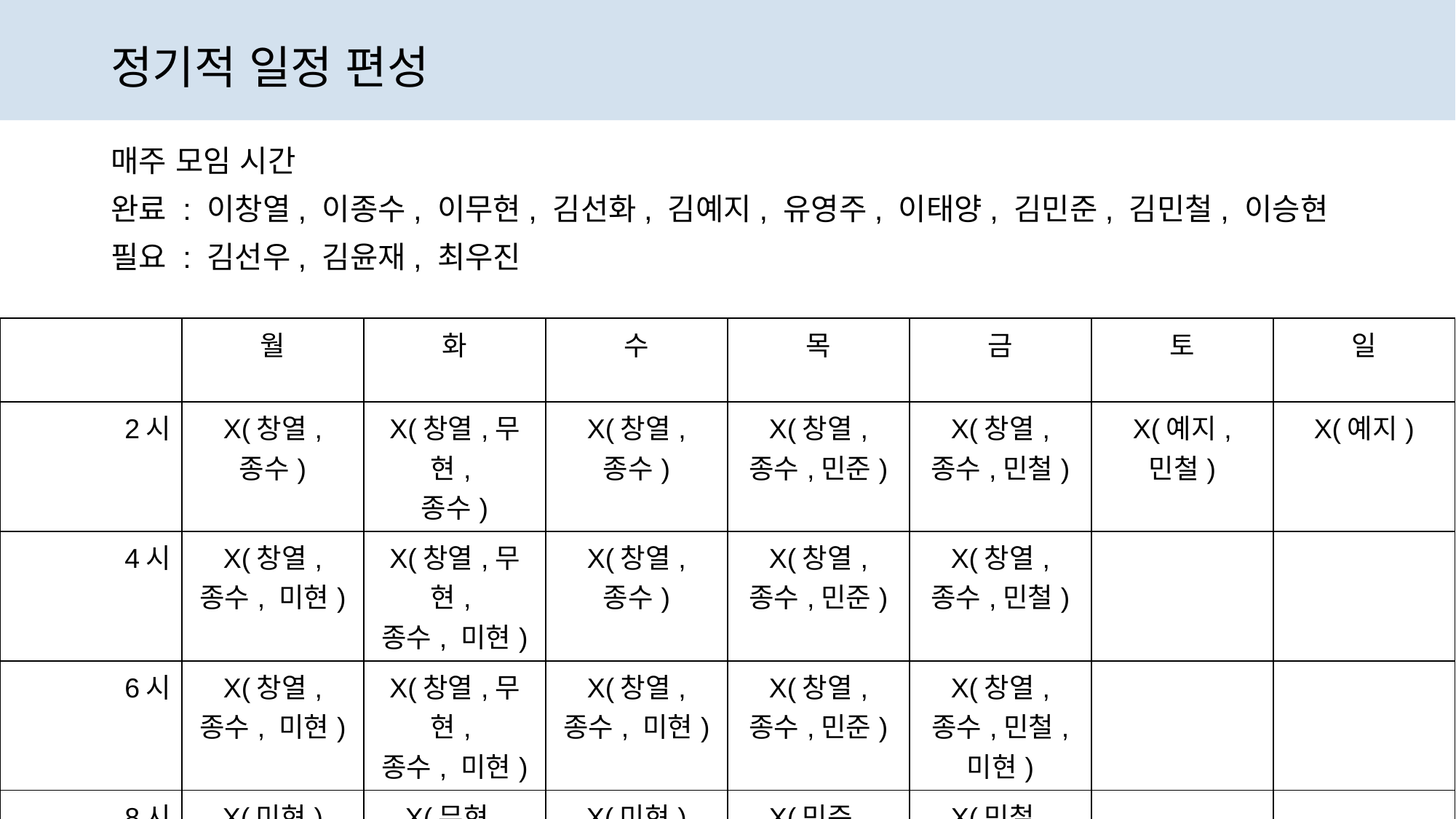

# 정기적 일정 편성
매주 모임 시간
완료 : 이창열, 이종수, 이무현, 김선화, 김예지, 유영주, 이태양, 김민준, 김민철, 이승현
필요 : 김선우, 김윤재, 최우진
|  | 월 | 화 | 수 | 목 | 금 | 토 | 일 |
| --- | --- | --- | --- | --- | --- | --- | --- |
| 2시 | X(창열, 종수) | X(창열,무현, 종수) | X(창열, 종수) | X(창열, 종수,민준) | X(창열, 종수,민철) | X(예지, 민철) | X(예지) |
| 4시 | X(창열, 종수, 미현) | X(창열,무현, 종수, 미현) | X(창열, 종수) | X(창열, 종수,민준) | X(창열, 종수,민철) |  |  |
| 6시 | X(창열, 종수, 미현) | X(창열,무현, 종수, 미현) | X(창열, 종수, 미현) | X(창열, 종수,민준) | X(창열, 종수,민철, 미현) |  |  |
| 8시 | X(미현) | X(무현, 미현) | X(미현) | X(민준, 미현) | X(민철, 미현) |  |  |
| 10시 | X(미현) | X(무현) |  | X(민준) | X(민철) |  |  |